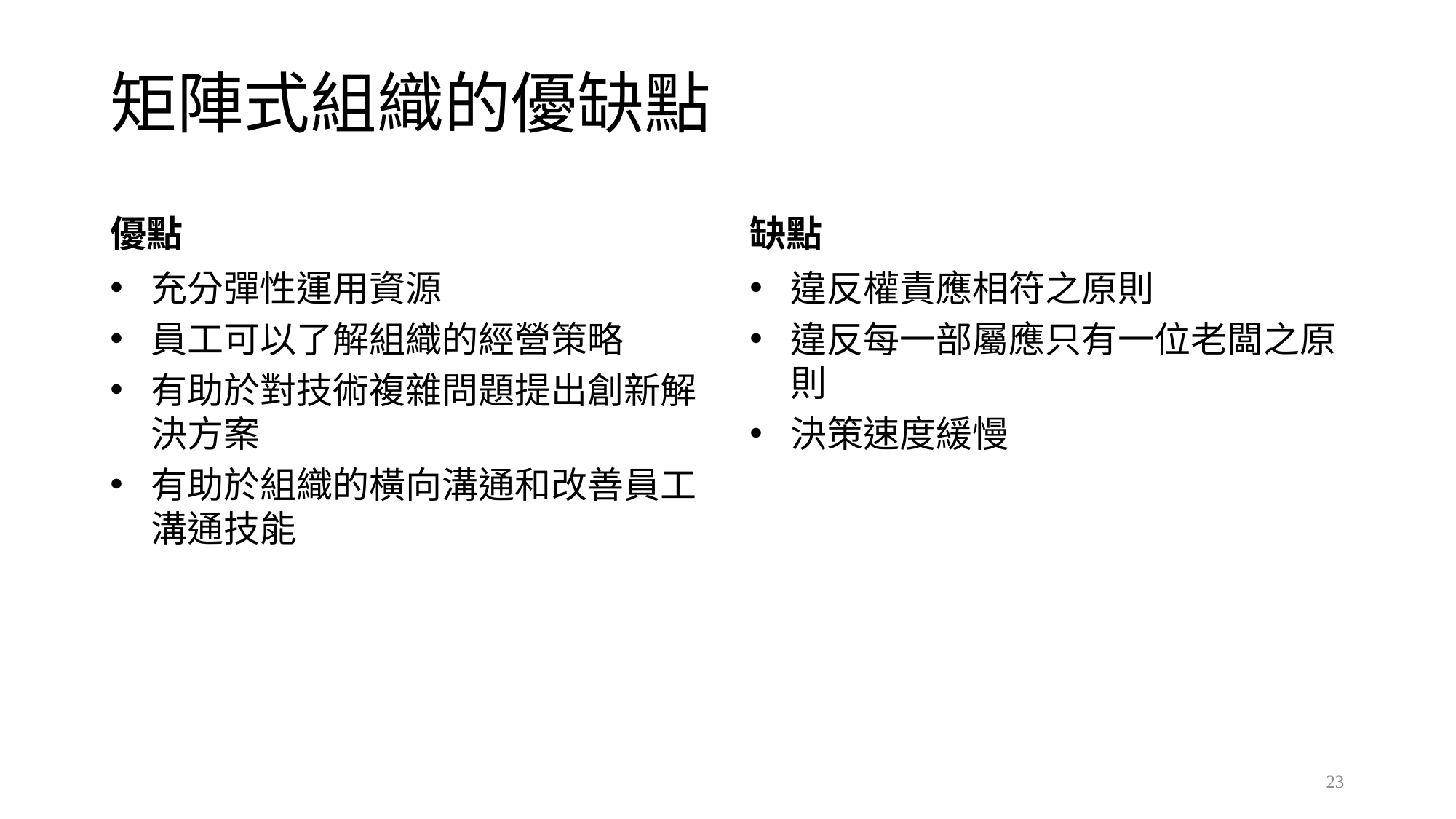

# 矩陣式組織的優缺點
優點
缺點
充分彈性運用資源
員工可以了解組織的經營策略
有助於對技術複雜問題提出創新解決方案
有助於組織的橫向溝通和改善員工溝通技能
違反權責應相符之原則
違反每一部屬應只有一位老闆之原則
決策速度緩慢
23